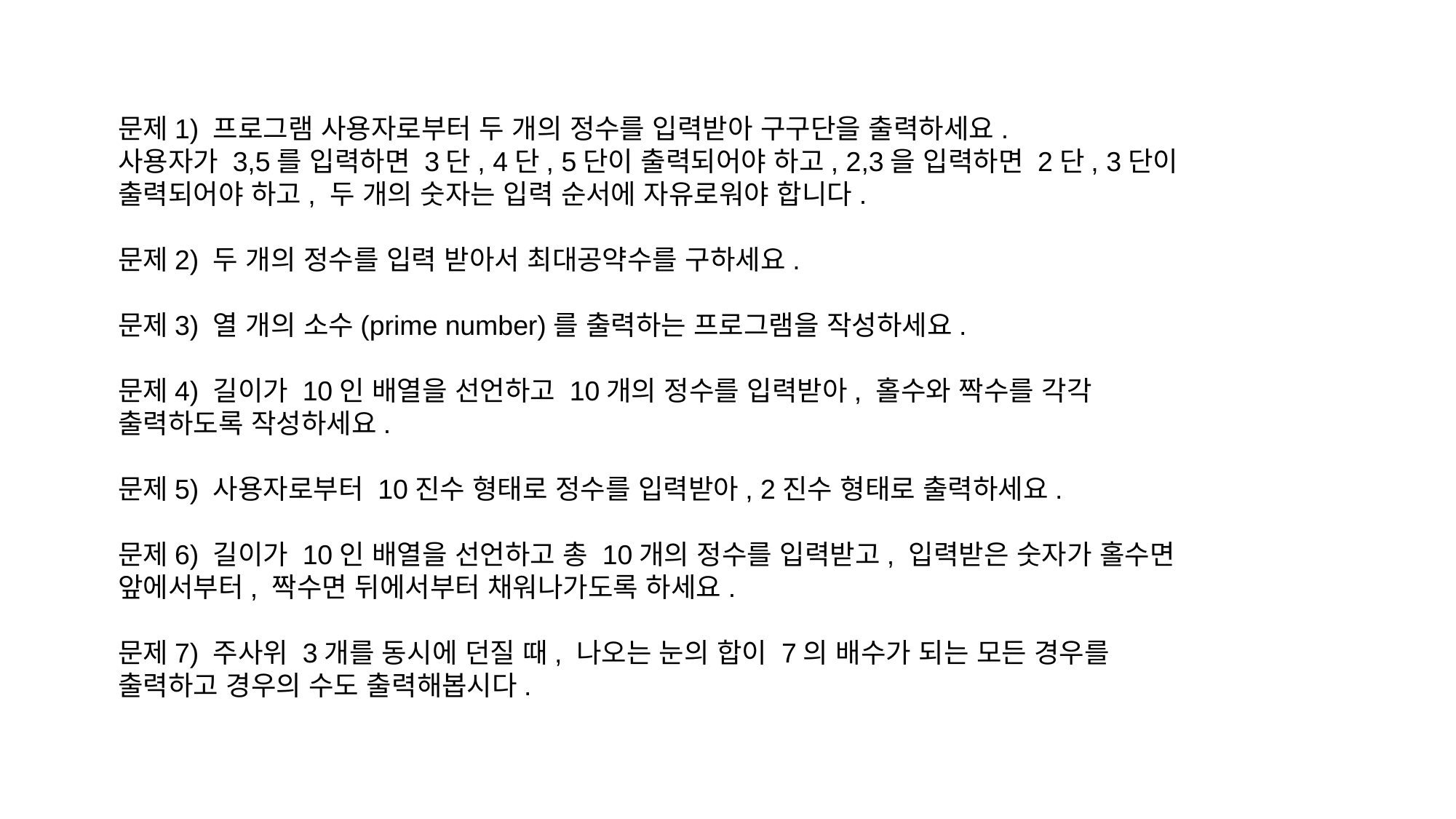

문제1) 프로그램 사용자로부터 두 개의 정수를 입력받아 구구단을 출력하세요.
사용자가 3,5를 입력하면 3단, 4단, 5단이 출력되어야 하고, 2,3을 입력하면 2단, 3단이 출력되어야 하고, 두 개의 숫자는 입력 순서에 자유로워야 합니다.

문제2) 두 개의 정수를 입력 받아서 최대공약수를 구하세요.

문제3) 열 개의 소수(prime number)를 출력하는 프로그램을 작성하세요.

문제4) 길이가 10인 배열을 선언하고 10개의 정수를 입력받아, 홀수와 짝수를 각각 출력하도록 작성하세요.

문제5) 사용자로부터 10진수 형태로 정수를 입력받아, 2진수 형태로 출력하세요.

문제6) 길이가 10인 배열을 선언하고 총 10개의 정수를 입력받고, 입력받은 숫자가 홀수면 앞에서부터, 짝수면 뒤에서부터 채워나가도록 하세요.

문제7) 주사위 3개를 동시에 던질 때, 나오는 눈의 합이 7의 배수가 되는 모든 경우를 출력하고 경우의 수도 출력해봅시다.